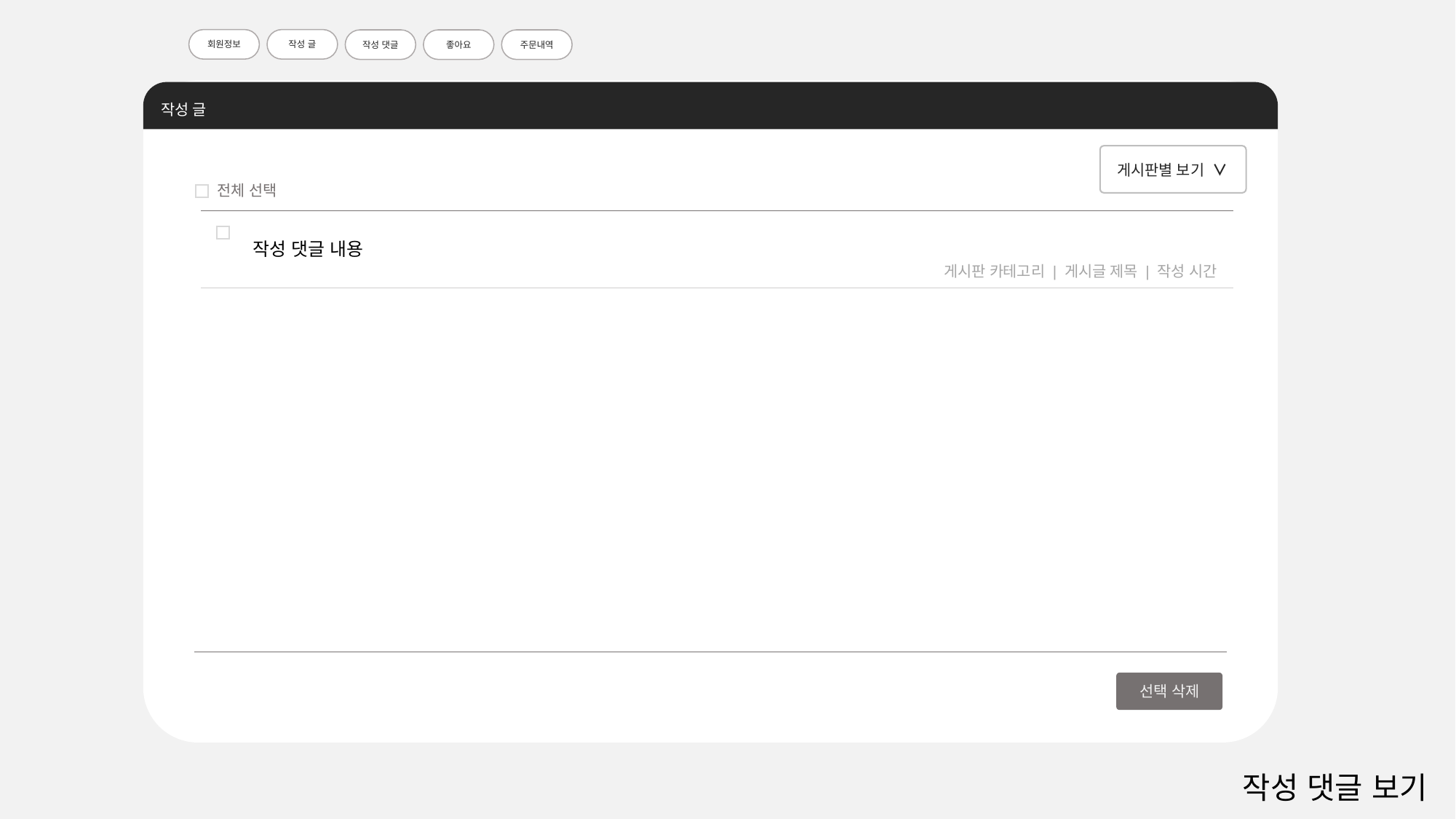

회원정보
작성 글
작성 댓글
좋아요
주문내역

작성 글

게시판별 보기  ∨
전체 선택

작성 댓글 내용
게시판 카테고리 | 게시글 제목 | 작성 시간
선택 삭제
작성 댓글 보기